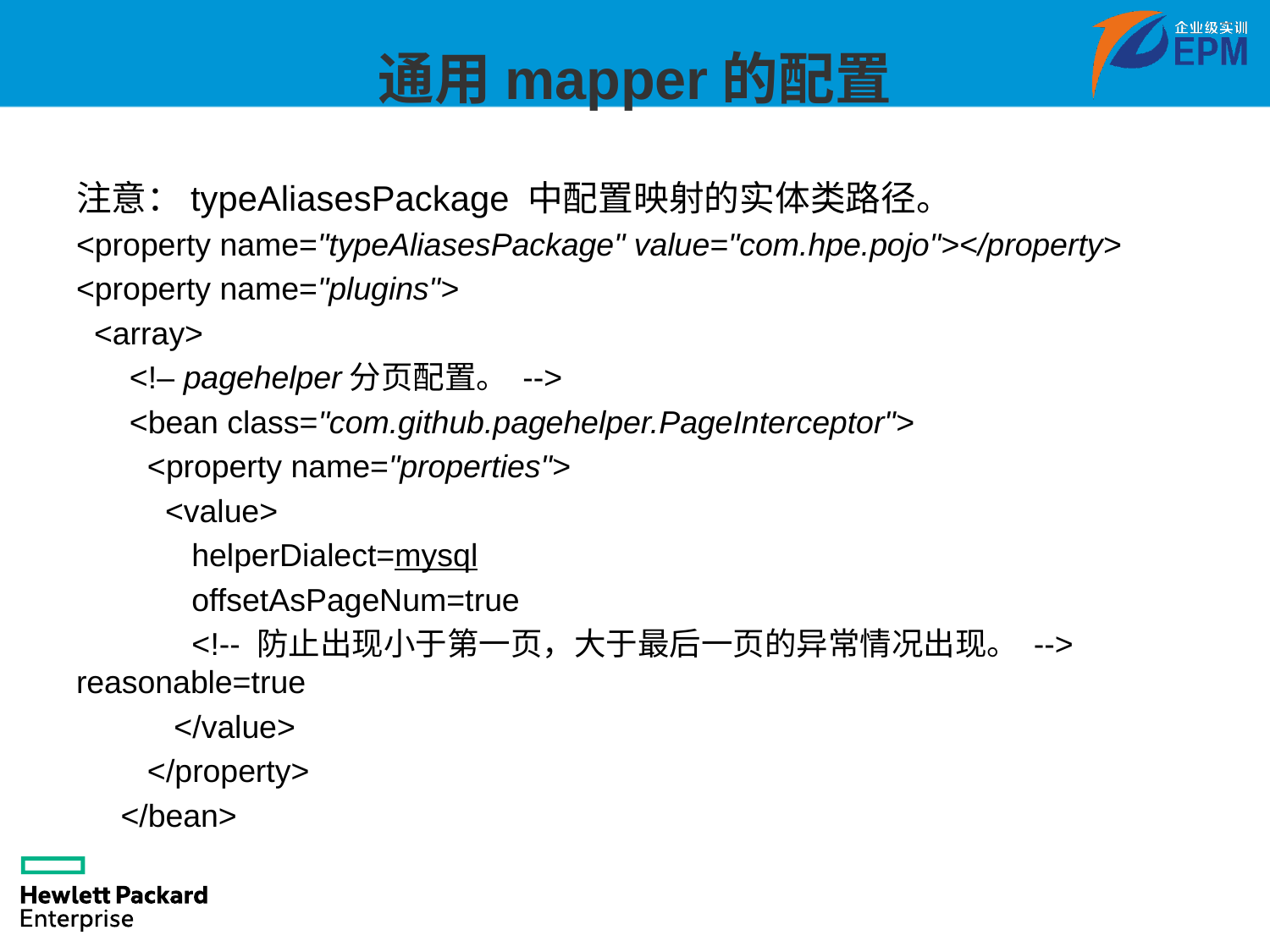

# 通用mapper的配置
注意：typeAliasesPackage 中配置映射的实体类路径。
<property name="typeAliasesPackage" value="com.hpe.pojo"></property>
<property name="plugins">
  <array>
      <!– pagehelper分页配置。 -->
      <bean class="com.github.pagehelper.PageInterceptor">
        <property name="properties">
          <value>
             helperDialect=mysql
             offsetAsPageNum=true
             <!-- 防止出现小于第一页，大于最后一页的异常情况出现。 -->	reasonable=true
           </value>
        </property>
     </bean>